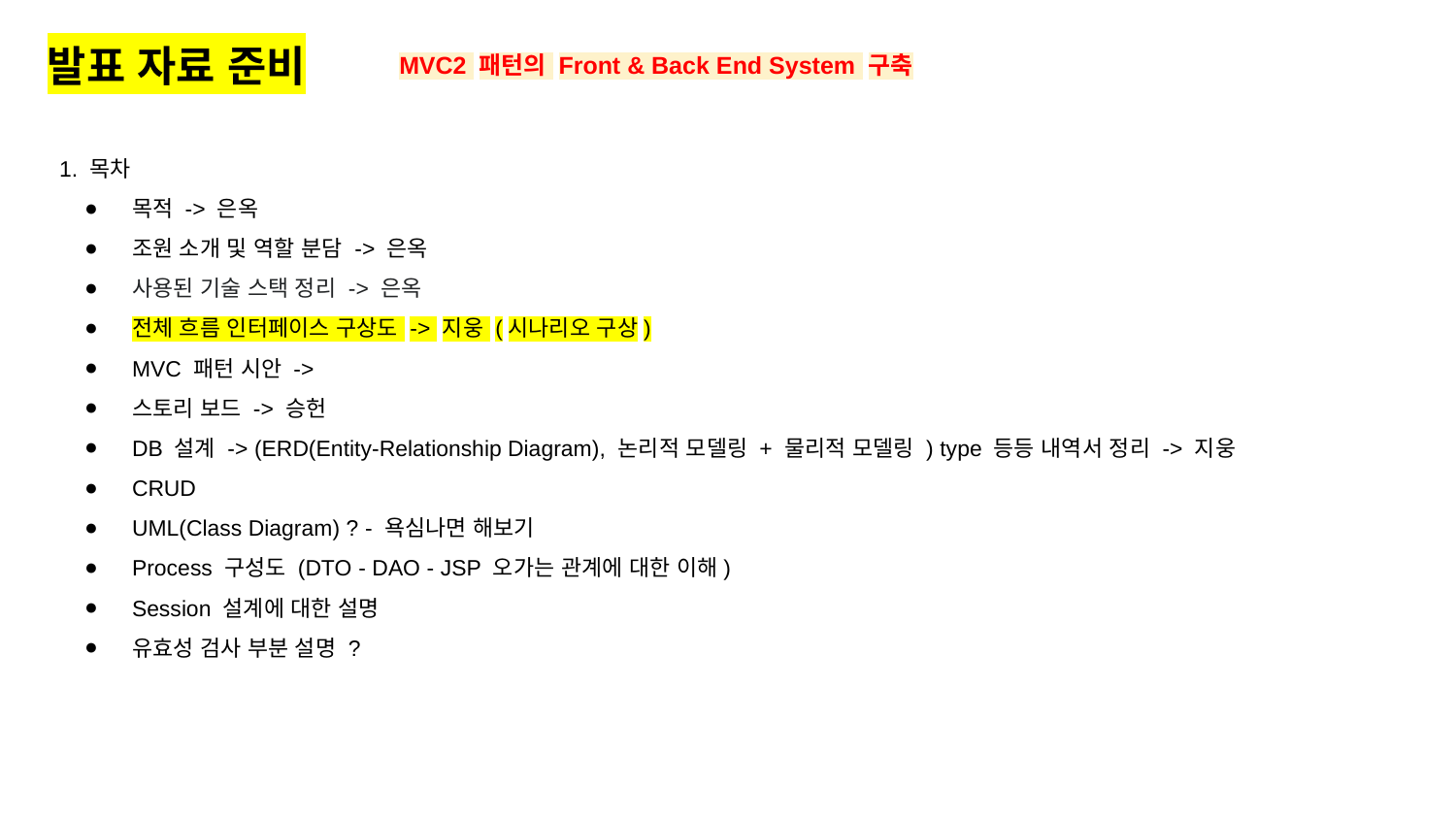

발표 자료 준비
MVC2 패턴의 Front & Back End System 구축
1. 목차
목적 -> 은옥
조원 소개 및 역할 분담 -> 은옥
사용된 기술 스택 정리 -> 은옥
전체 흐름 인터페이스 구상도 -> 지웅 (시나리오 구상)
MVC 패턴 시안 ->
스토리 보드 -> 승헌
DB 설계 -> (ERD(Entity-Relationship Diagram), 논리적 모델링 + 물리적 모델링 ) type 등등 내역서 정리 -> 지웅
CRUD
UML(Class Diagram) ? - 욕심나면 해보기
Process 구성도 (DTO - DAO - JSP 오가는 관계에 대한 이해)
Session 설계에 대한 설명
유효성 검사 부분 설명 ?